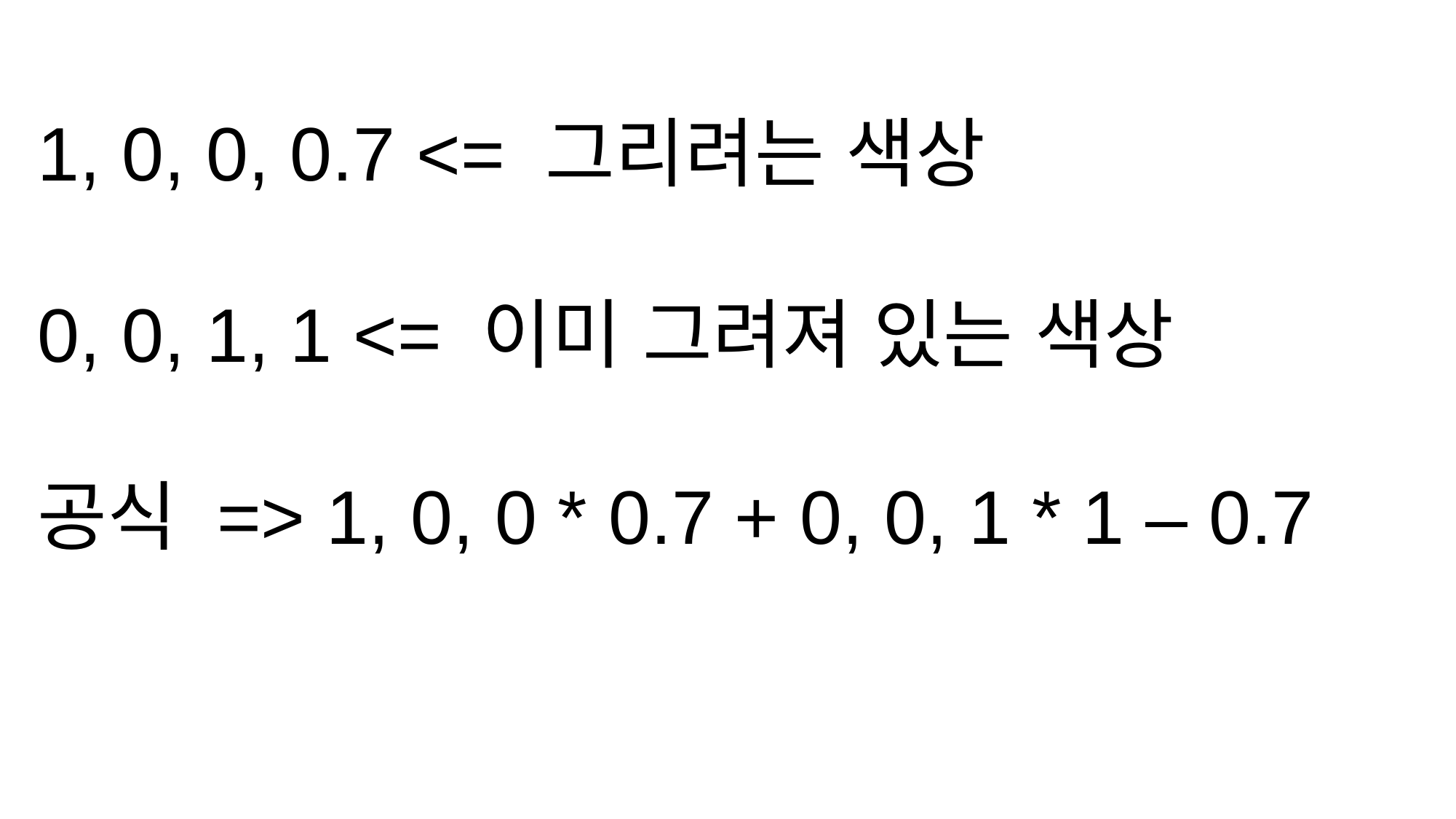

1, 0, 0, 0.7 <= 그리려는 색상

0, 0, 1, 1 <= 이미 그려져 있는 색상

공식 => 1, 0, 0 * 0.7 + 0, 0, 1 * 1 – 0.7